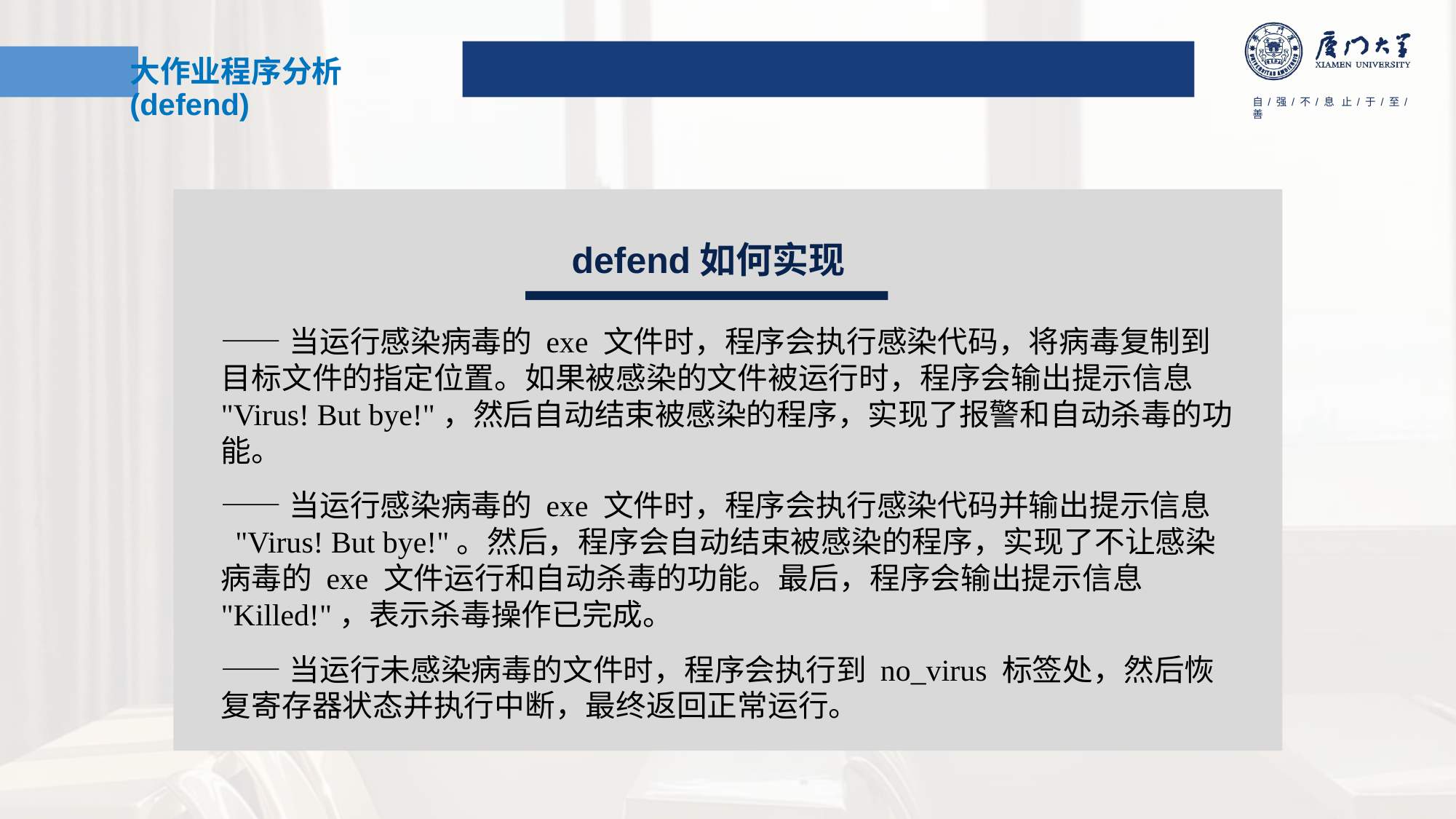

大作业程序分析(defend)

defend如何实现

——当运行感染病毒的 exe 文件时，程序会执行感染代码，将病毒复制到目标文件的指定位置。如果被感染的文件被运行时，程序会输出提示信息 "Virus! But bye!"，然后自动结束被感染的程序，实现了报警和自动杀毒的功能。
——当运行感染病毒的 exe 文件时，程序会执行感染代码并输出提示信息 "Virus! But bye!"。然后，程序会自动结束被感染的程序，实现了不让感染病毒的 exe 文件运行和自动杀毒的功能。最后，程序会输出提示信息 "Killed!"，表示杀毒操作已完成。
——当运行未感染病毒的文件时，程序会执行到 no_virus 标签处，然后恢复寄存器状态并执行中断，最终返回正常运行。